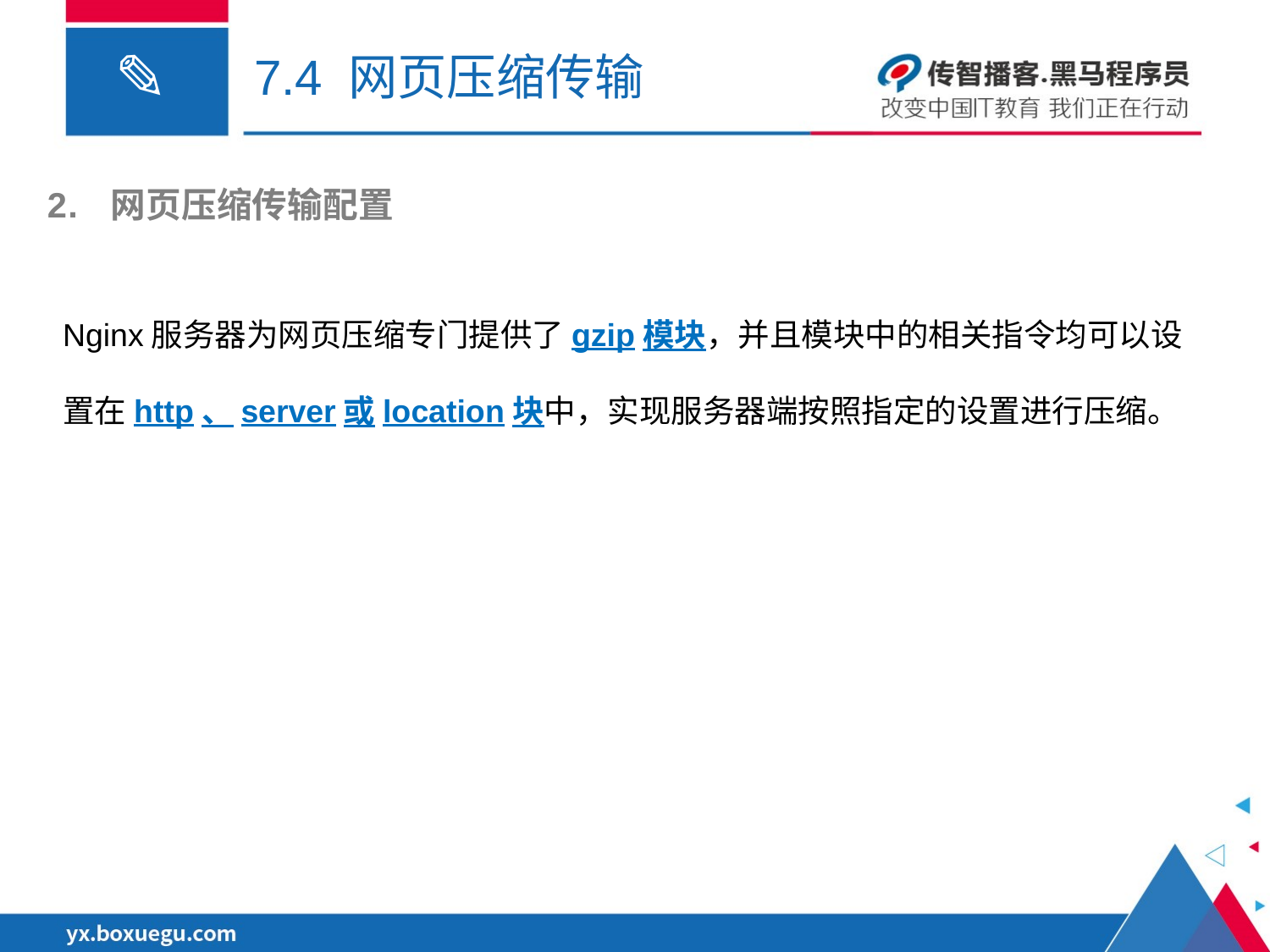

# 7.4 网页压缩传输
网页压缩传输配置
Nginx服务器为网页压缩专门提供了gzip模块，并且模块中的相关指令均可以设置在http、server或location块中，实现服务器端按照指定的设置进行压缩。